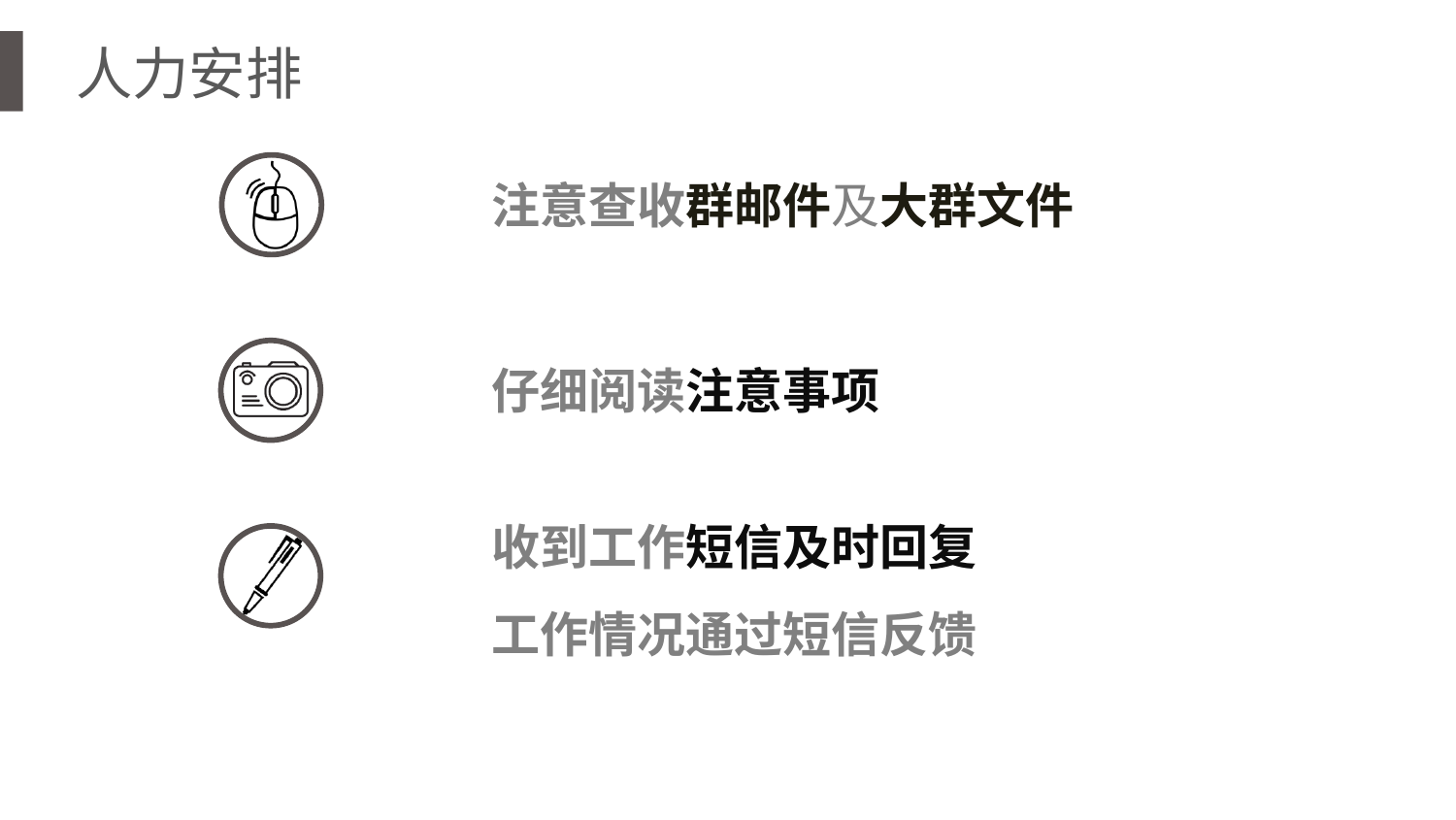

人力安排

注意查收群邮件及大群文件

仔细阅读注意事项
收到工作短信及时回复
工作情况通过短信反馈